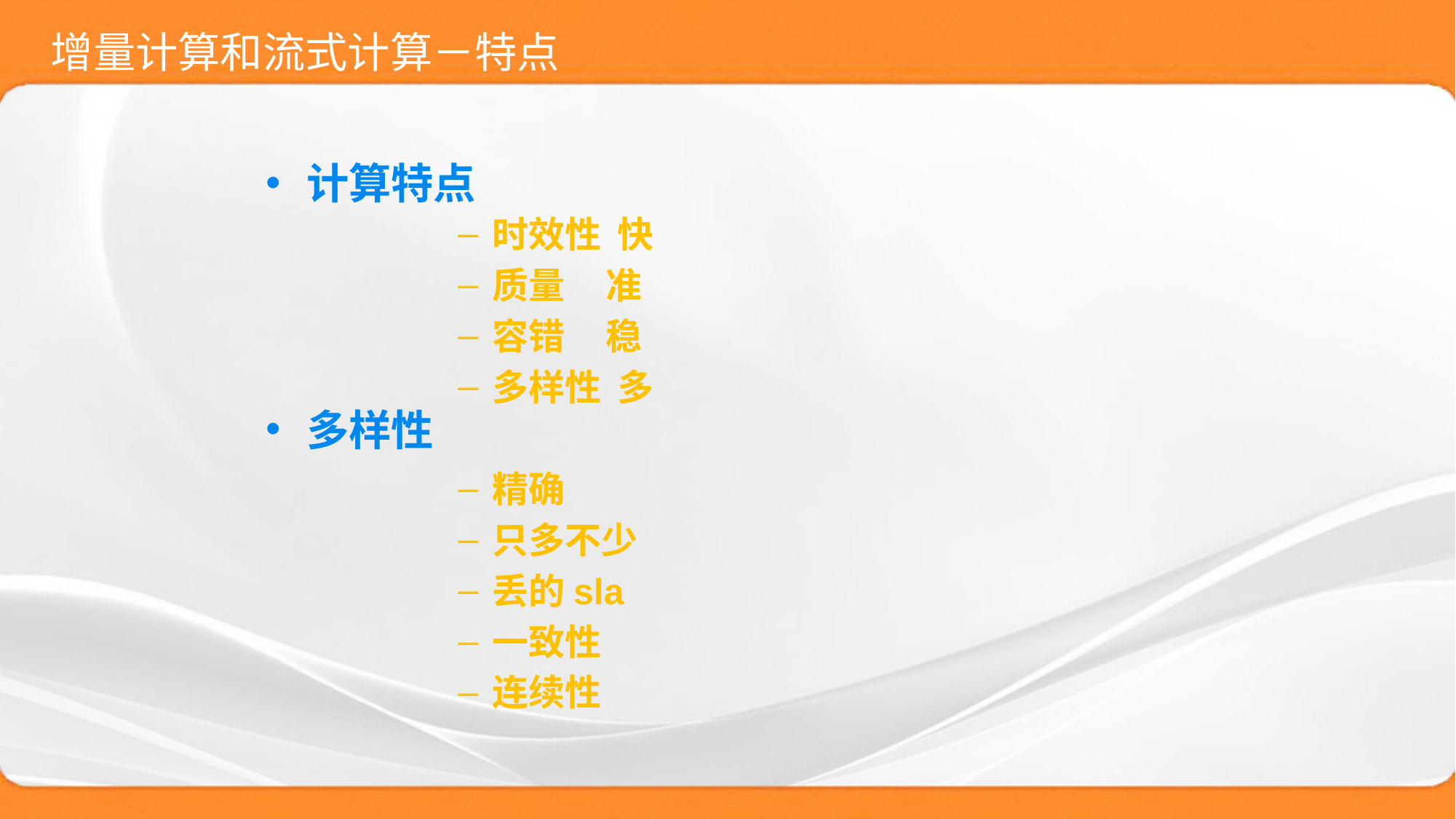

# 增量计算和流式计算－特点
计算特点

多样性

时效性  快
质量     准
容错     稳
多样性  多

精确
只多不少
丢的sla
一致性
连续性